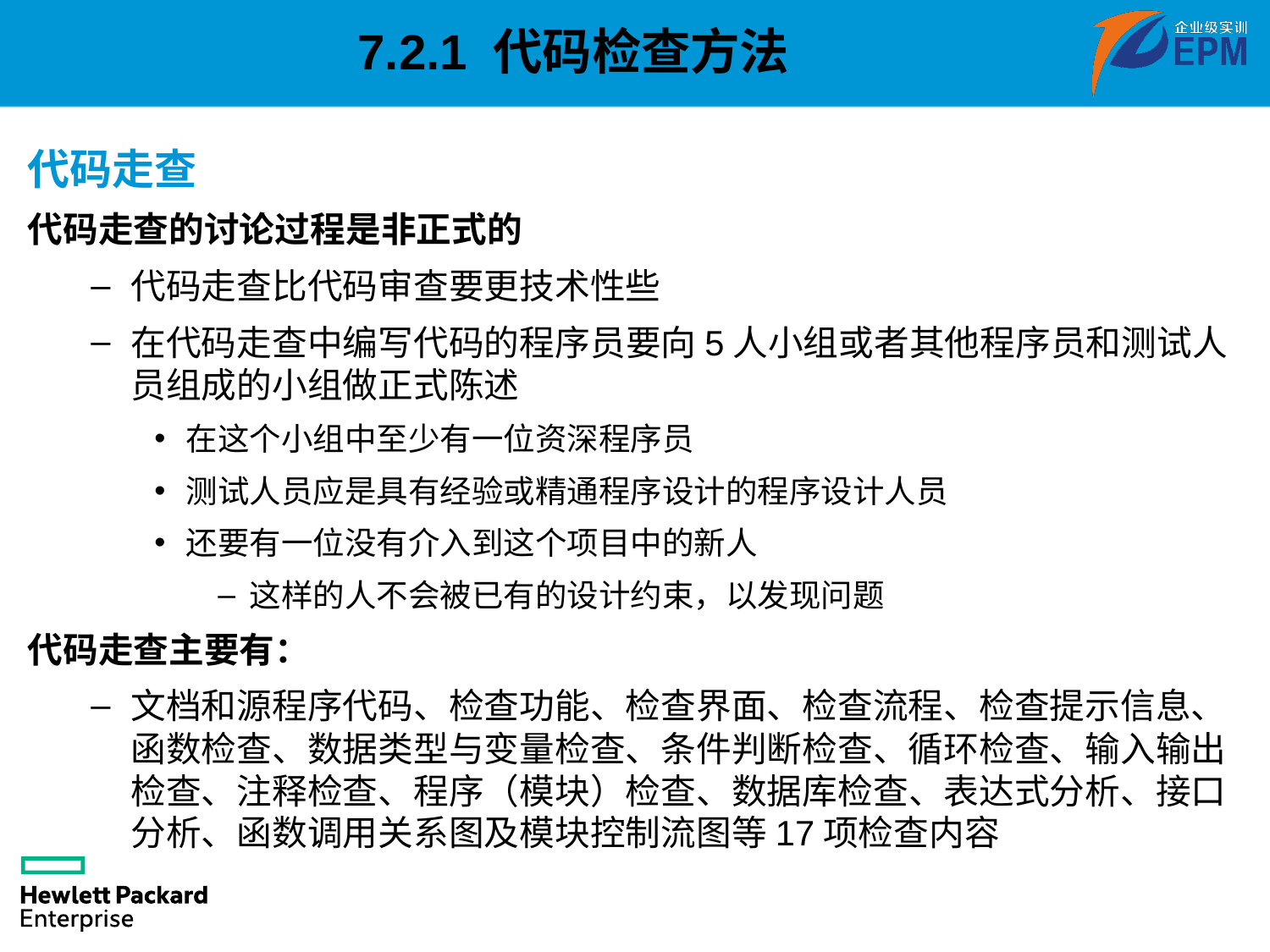

7.2.1 代码检查方法
代码走查
代码走查的讨论过程是非正式的
代码走查比代码审查要更技术性些
在代码走查中编写代码的程序员要向5人小组或者其他程序员和测试人员组成的小组做正式陈述
在这个小组中至少有一位资深程序员
测试人员应是具有经验或精通程序设计的程序设计人员
还要有一位没有介入到这个项目中的新人
这样的人不会被已有的设计约束，以发现问题
代码走查主要有：
文档和源程序代码、检查功能、检查界面、检查流程、检查提示信息、函数检查、数据类型与变量检查、条件判断检查、循环检查、输入输出检查、注释检查、程序（模块）检查、数据库检查、表达式分析、接口分析、函数调用关系图及模块控制流图等17项检查内容